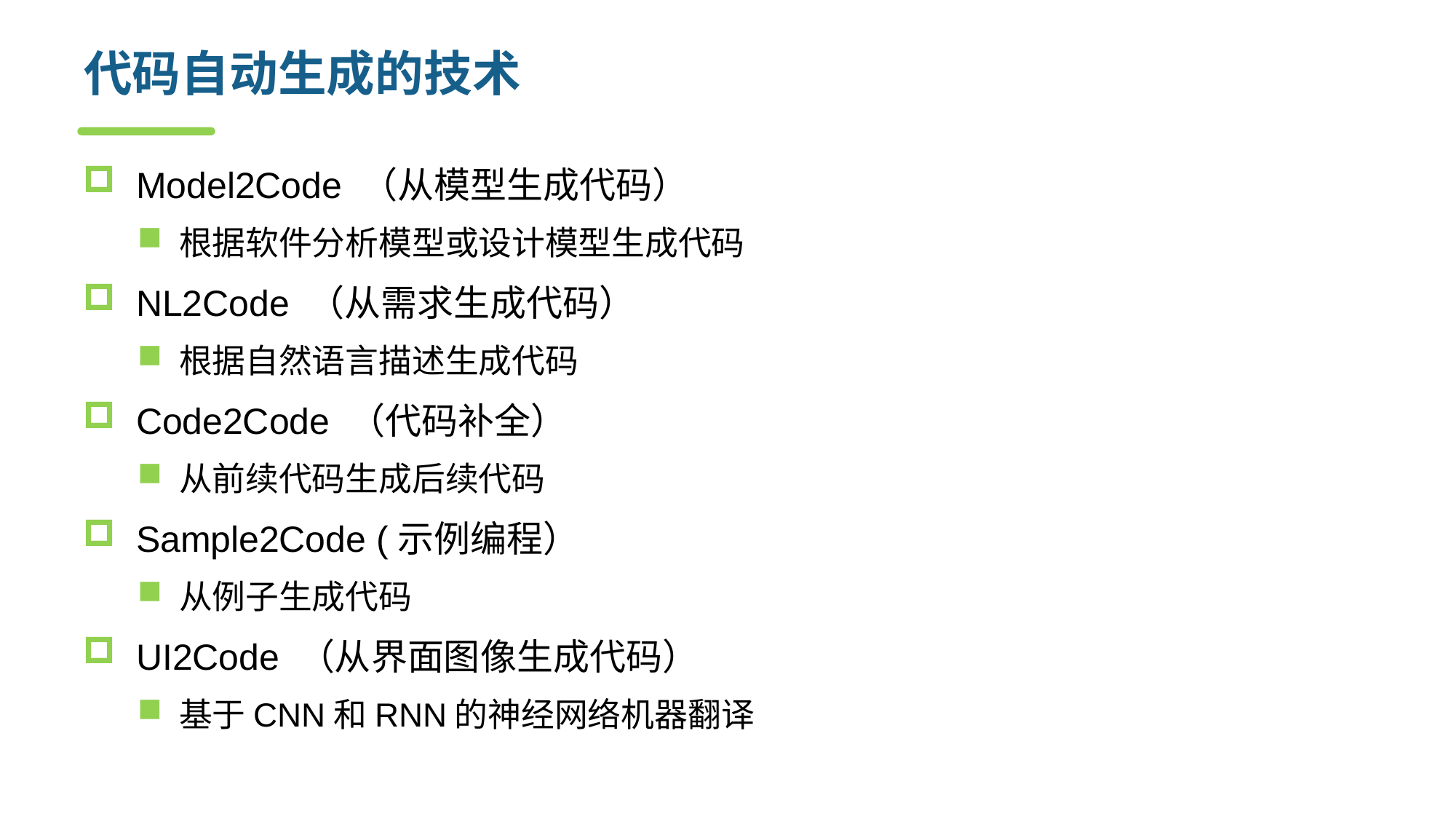

# 代码自动生成的技术
Model2Code （从模型生成代码）
根据软件分析模型或设计模型生成代码
NL2Code （从需求生成代码）
根据自然语言描述生成代码
Code2Code （代码补全）
从前续代码生成后续代码
Sample2Code (示例编程）
从例子生成代码
UI2Code （从界面图像生成代码）
基于CNN和RNN的神经网络机器翻译
29